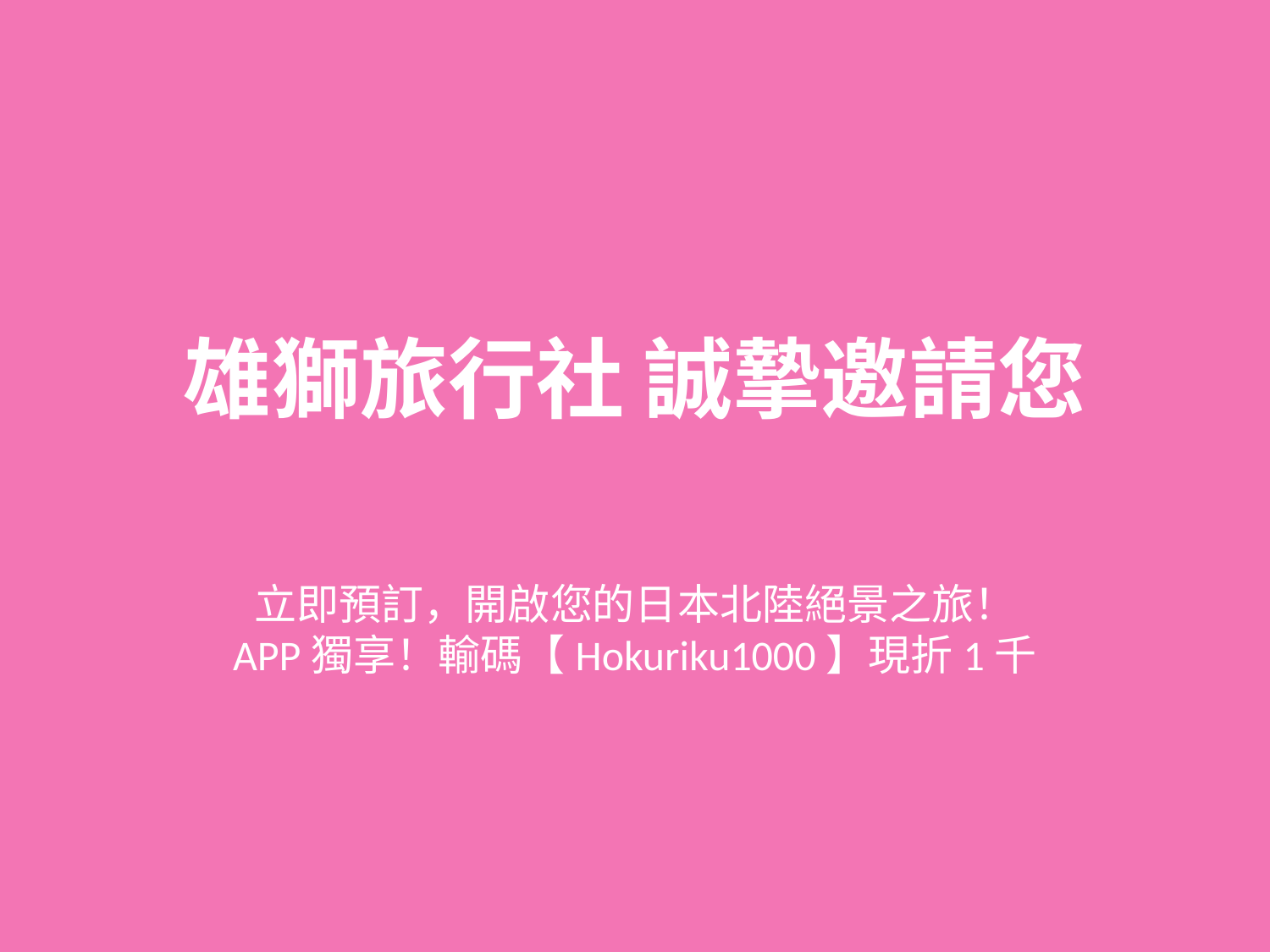

雄獅旅行社 誠摯邀請您
立即預訂，開啟您的日本北陸絕景之旅！
APP獨享！輸碼【Hokuriku1000】現折1千